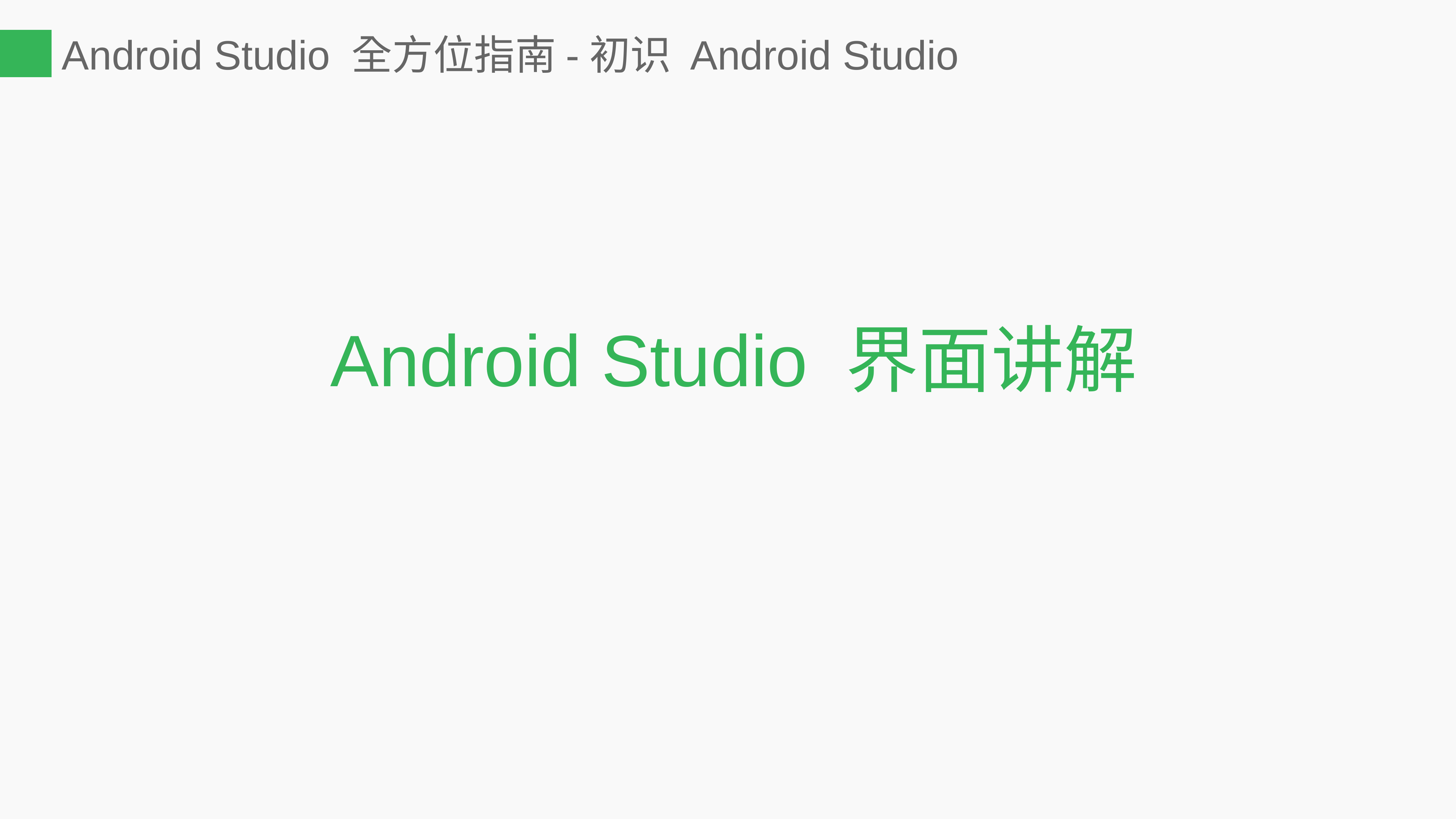

# Android Studio 全方位指南-初识 Android Studio
Android Studio 界面讲解